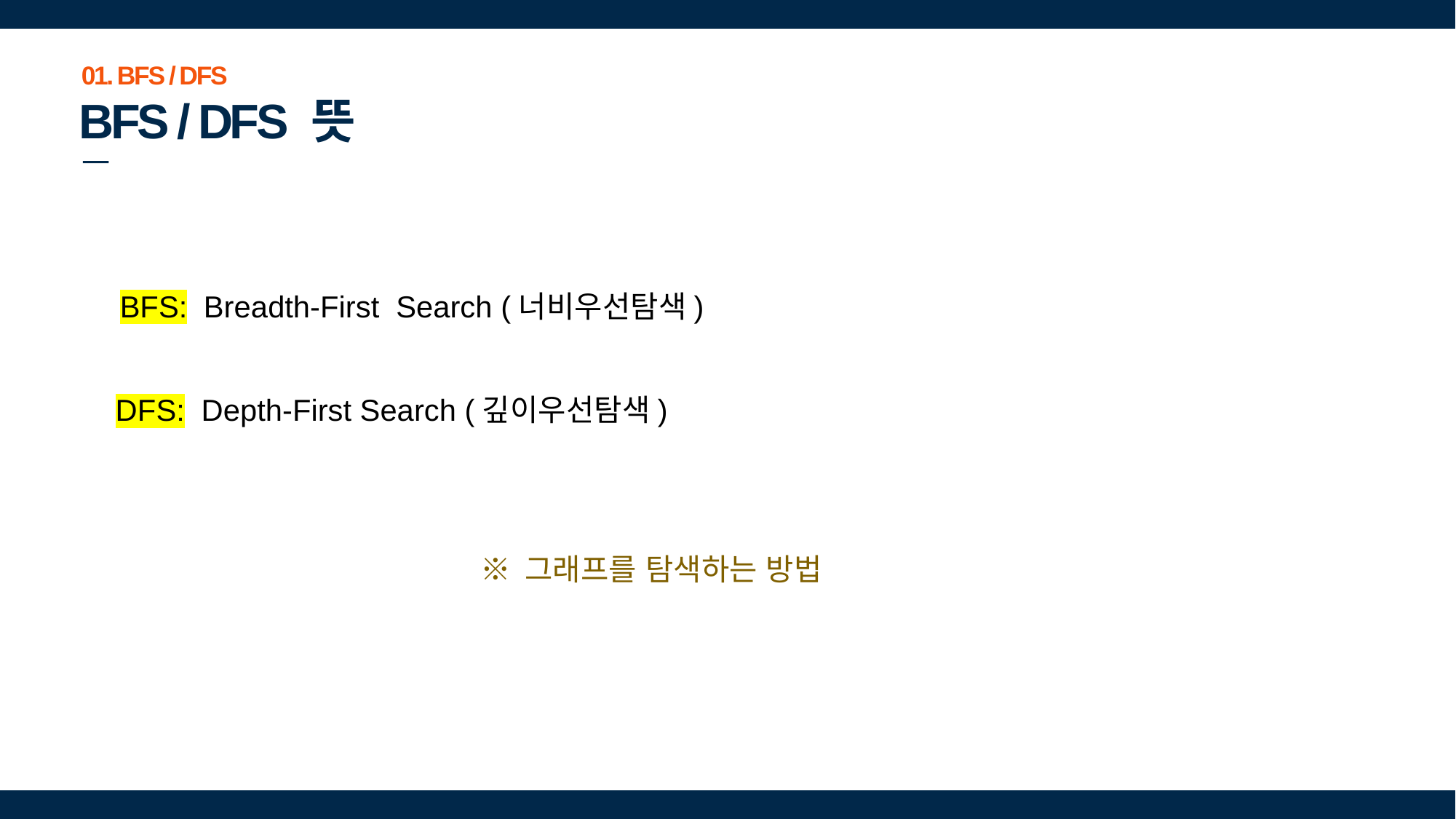

01. BFS / DFS

BFS / DFS 뜻
BFS:  Breadth-First  Search (너비우선탐색)
DFS:  Depth-First Search (깊이우선탐색)
※ 그래프를 탐색하는 방법